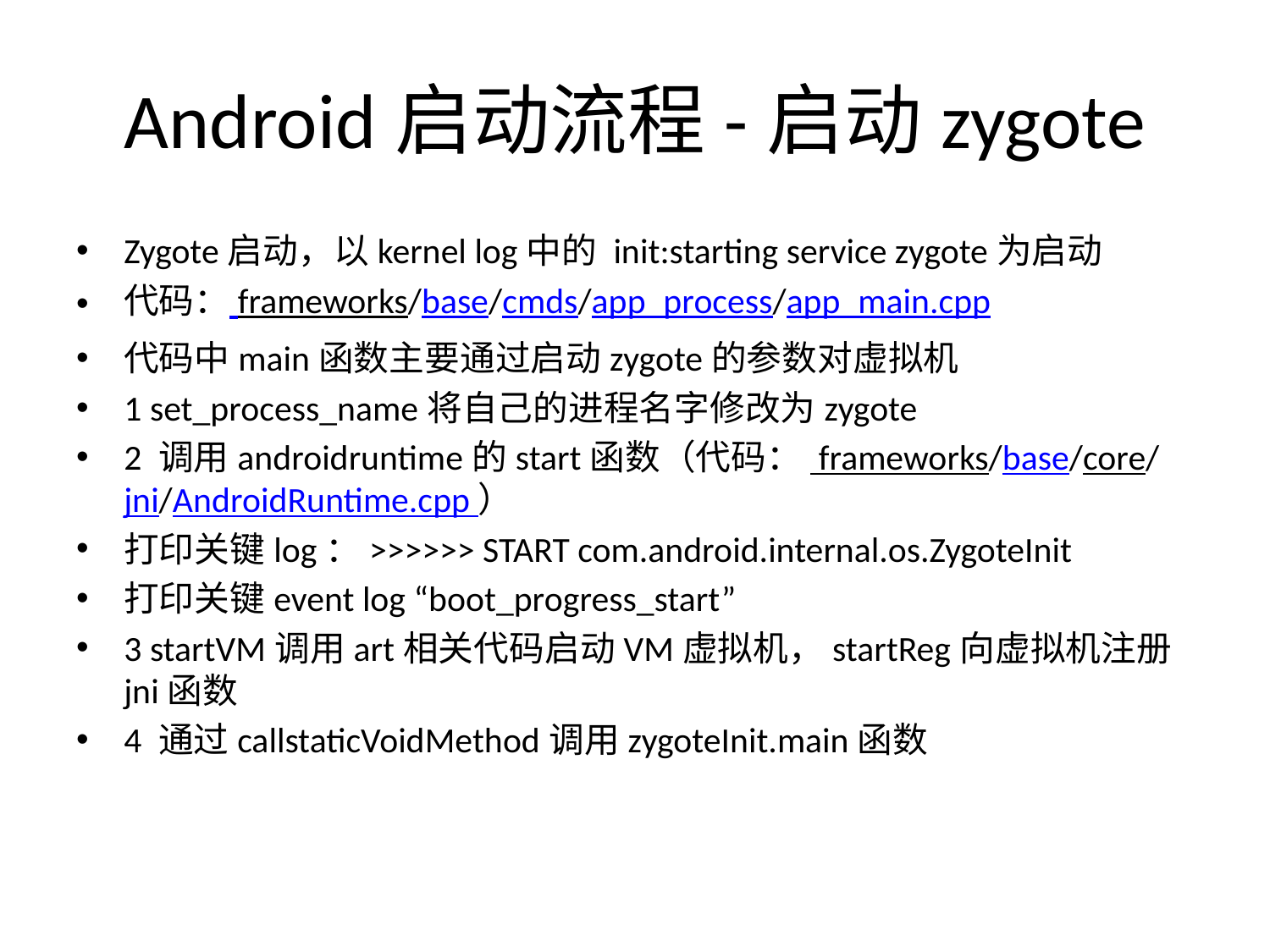

# Android启动流程-启动zygote
Zygote启动，以kernel log中的 init:starting service zygote为启动
代码： frameworks/base/cmds/app_process/app_main.cpp
代码中main函数主要通过启动zygote的参数对虚拟机
1 set_process_name将自己的进程名字修改为zygote
2 调用androidruntime的start函数（代码： frameworks/base/core/jni/AndroidRuntime.cpp ）
打印关键log：>>>>>> START com.android.internal.os.ZygoteInit
打印关键event log “boot_progress_start”
3 startVM调用art相关代码启动VM虚拟机，startReg向虚拟机注册jni函数
4 通过callstaticVoidMethod调用zygoteInit.main函数